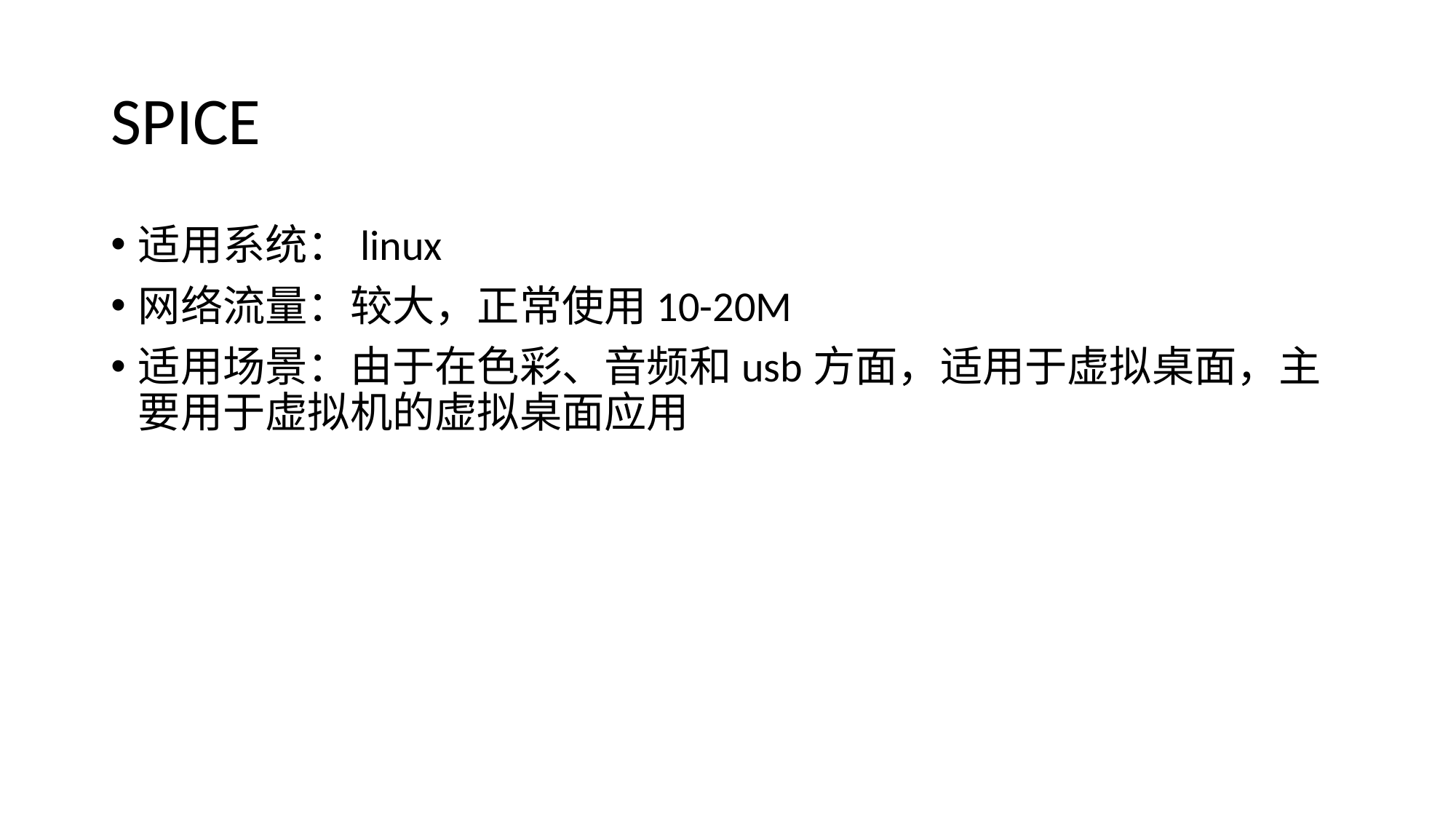

# SPICE
适用系统：linux
网络流量：较大，正常使用10-20M
适用场景：由于在色彩、音频和usb方面，适用于虚拟桌面，主要用于虚拟机的虚拟桌面应用